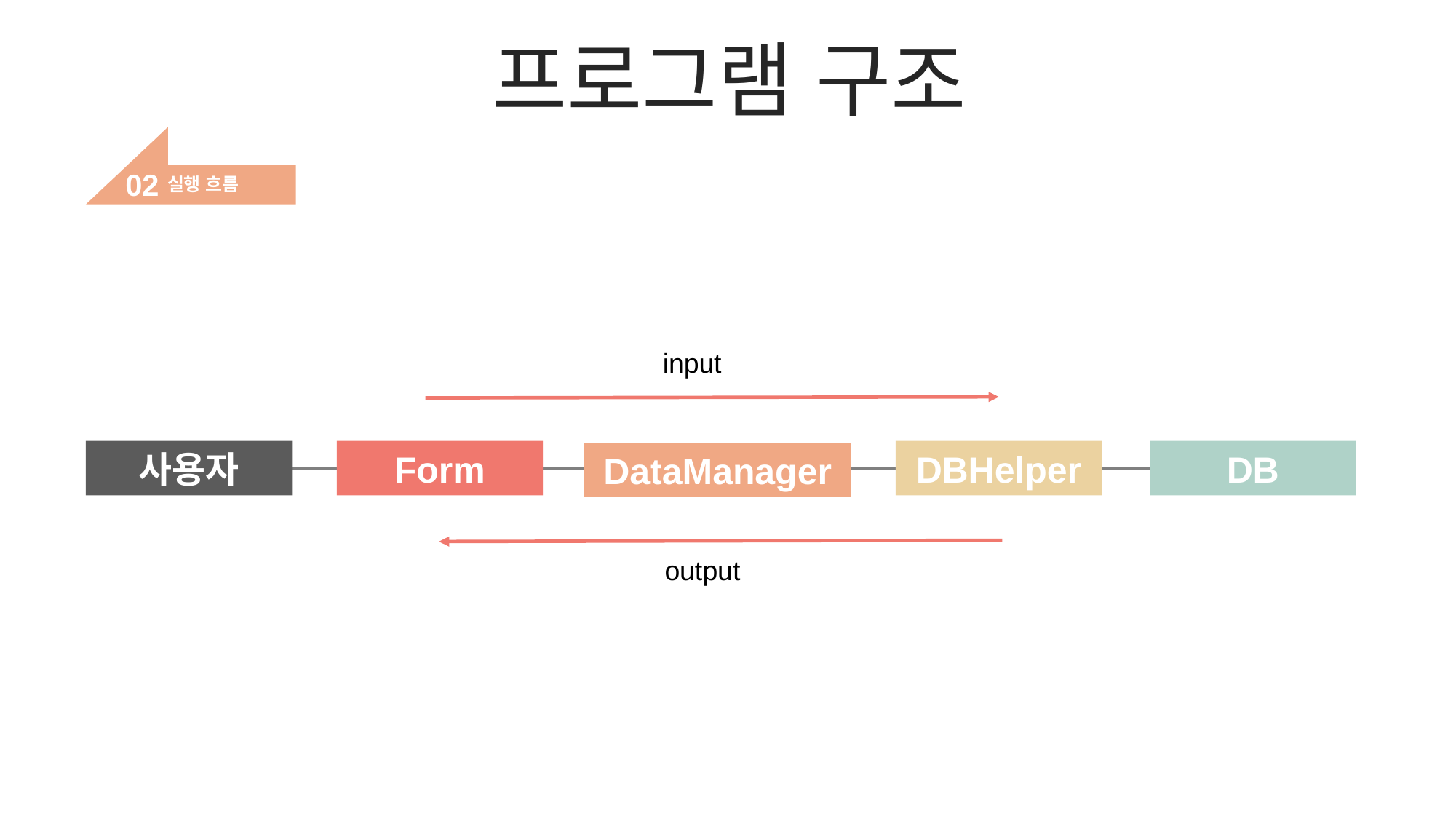

프로그램 구조

02
실행 흐름
input
Form
DBHelper
DB
사용자
DataManager
output